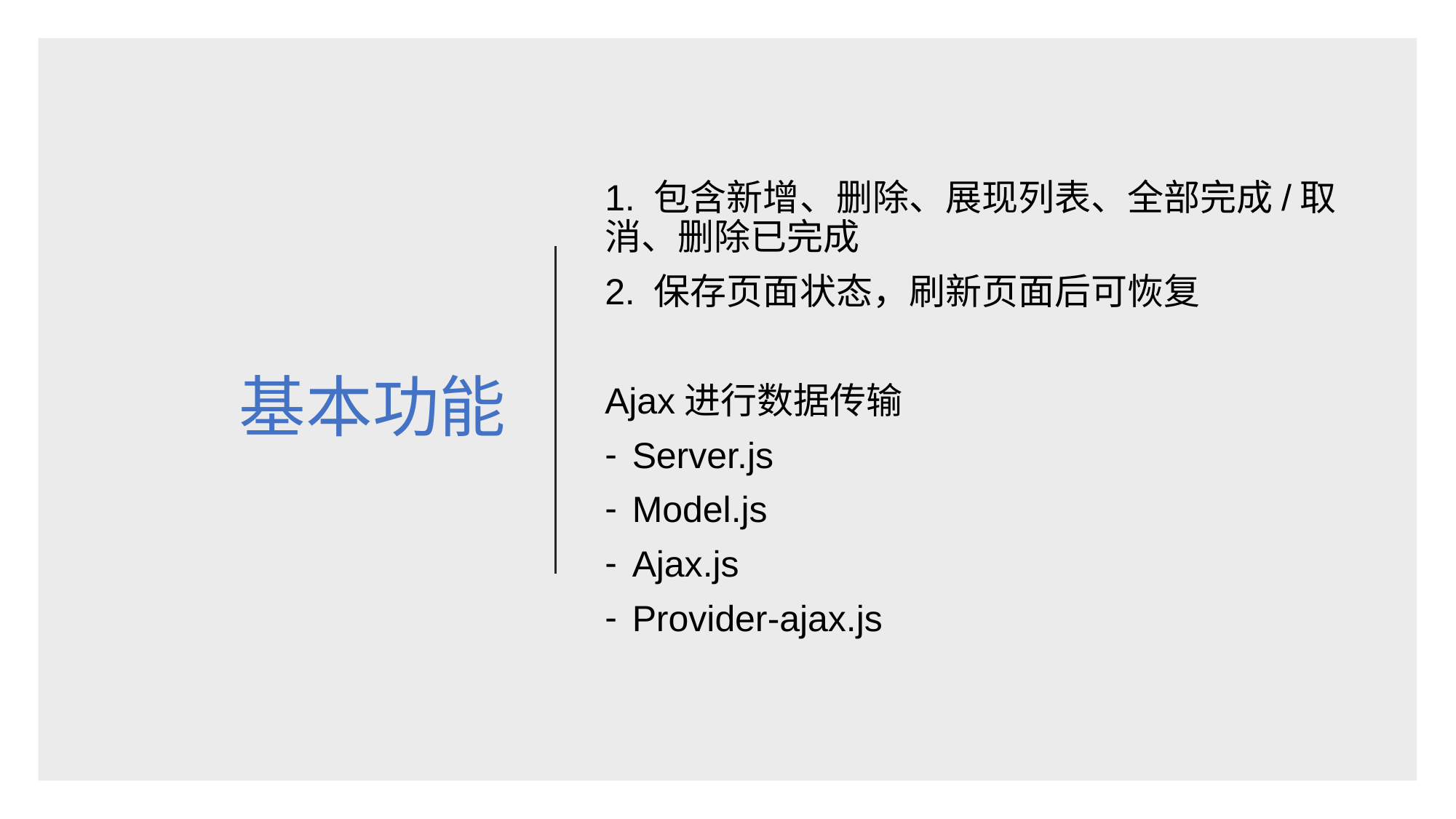

# 基本功能
1. 包含新增、删除、展现列表、全部完成/取消、删除已完成
2. 保存页面状态，刷新页面后可恢复

Ajax进行数据传输
Server.js
Model.js
Ajax.js
Provider-ajax.js